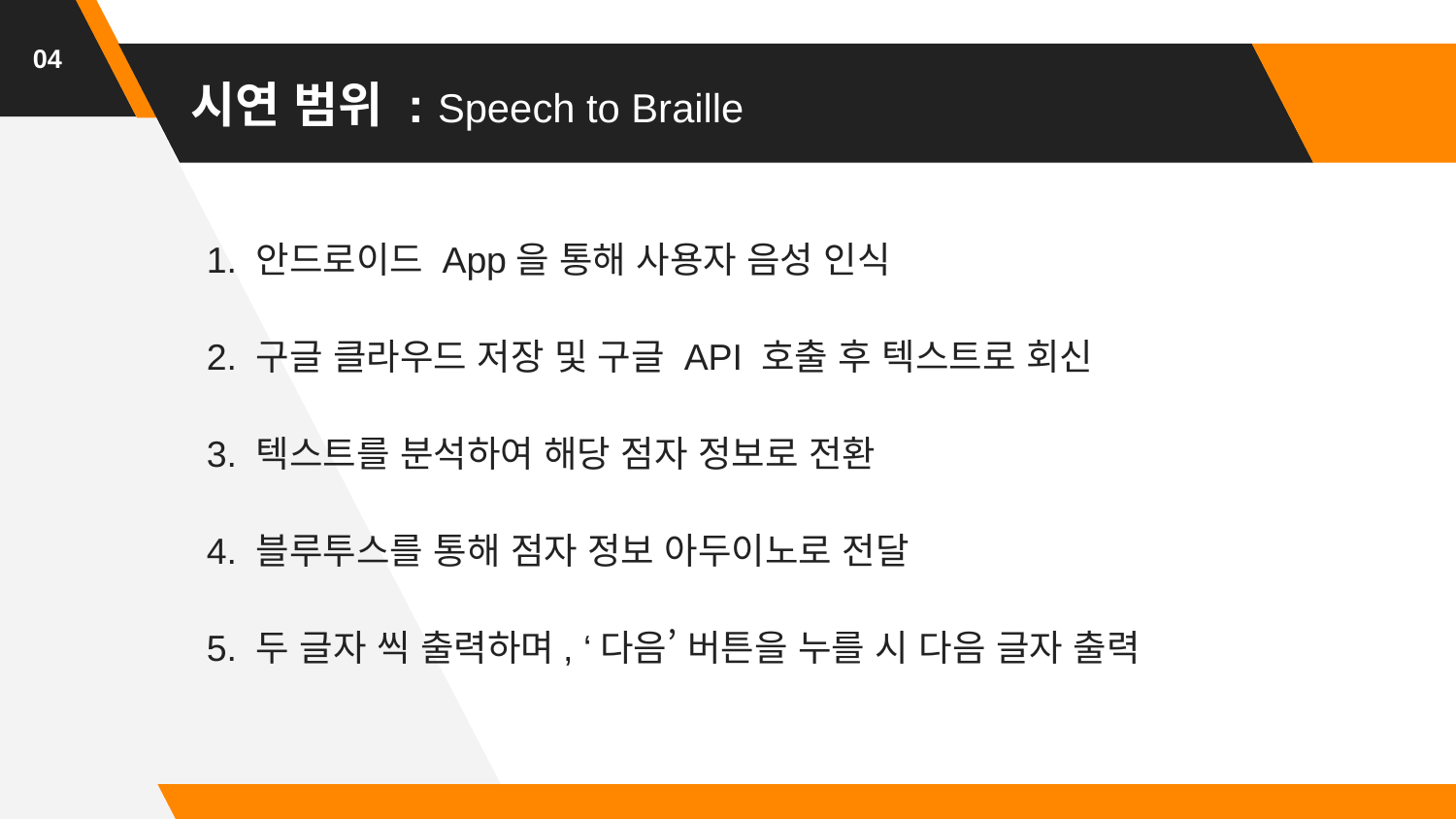

04
# 시연 범위 : Speech to Braille
 1. 안드로이드 App을 통해 사용자 음성 인식

 2. 구글 클라우드 저장 및 구글 API 호출 후 텍스트로 회신

 3. 텍스트를 분석하여 해당 점자 정보로 전환

 4. 블루투스를 통해 점자 정보 아두이노로 전달

 5. 두 글자 씩 출력하며, ‘다음’ 버튼을 누를 시 다음 글자 출력